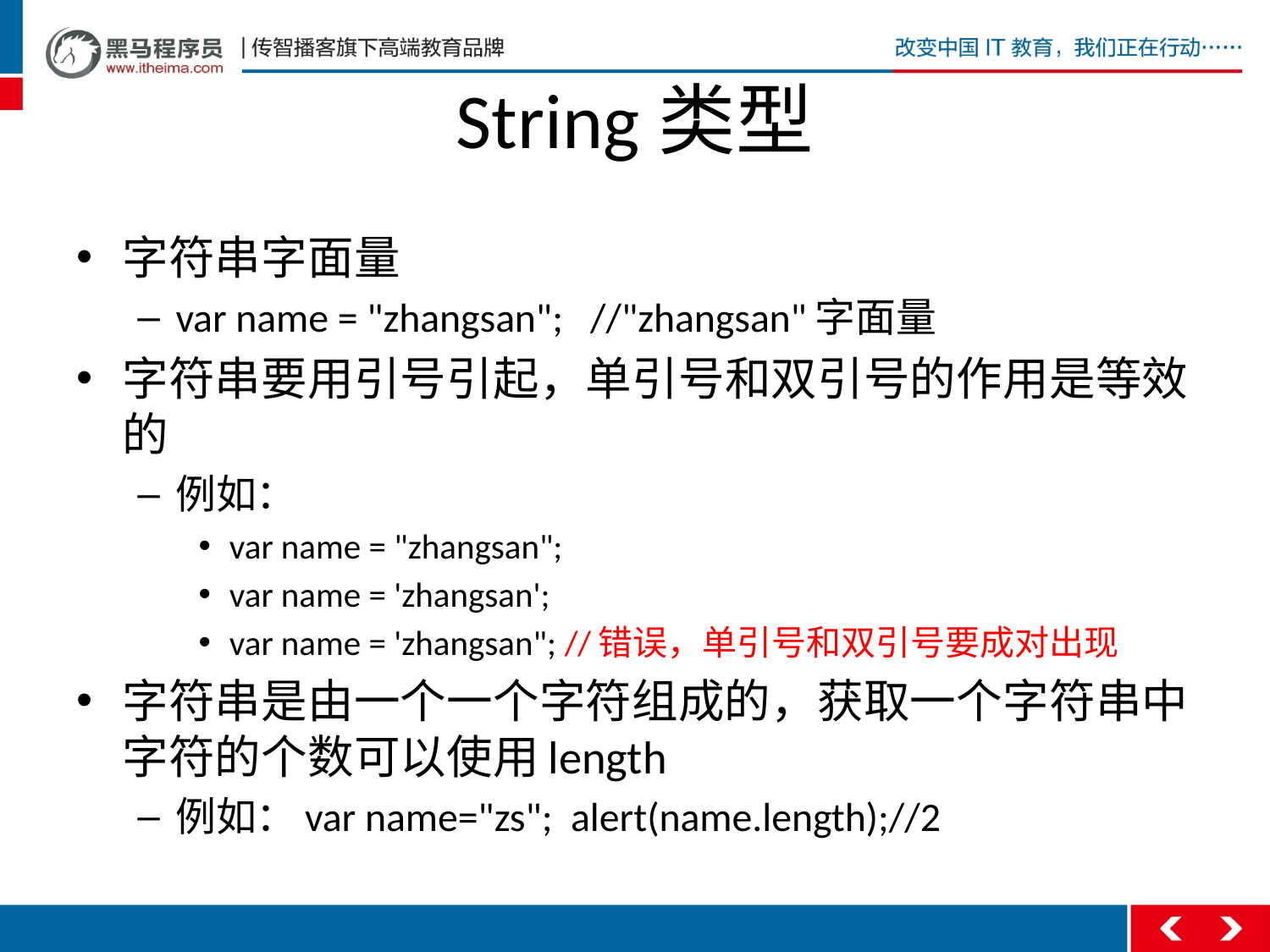

# String类型
字符串字面量
var name = "zhangsan";   //"zhangsan"字面量
字符串要用引号引起，单引号和双引号的作用是等效的
例如：
var name = "zhangsan";
var name = 'zhangsan';
var name = 'zhangsan"; //错误，单引号和双引号要成对出现
字符串是由一个一个字符组成的，获取一个字符串中字符的个数可以使用length
例如：var name="zs";  alert(name.length);//2